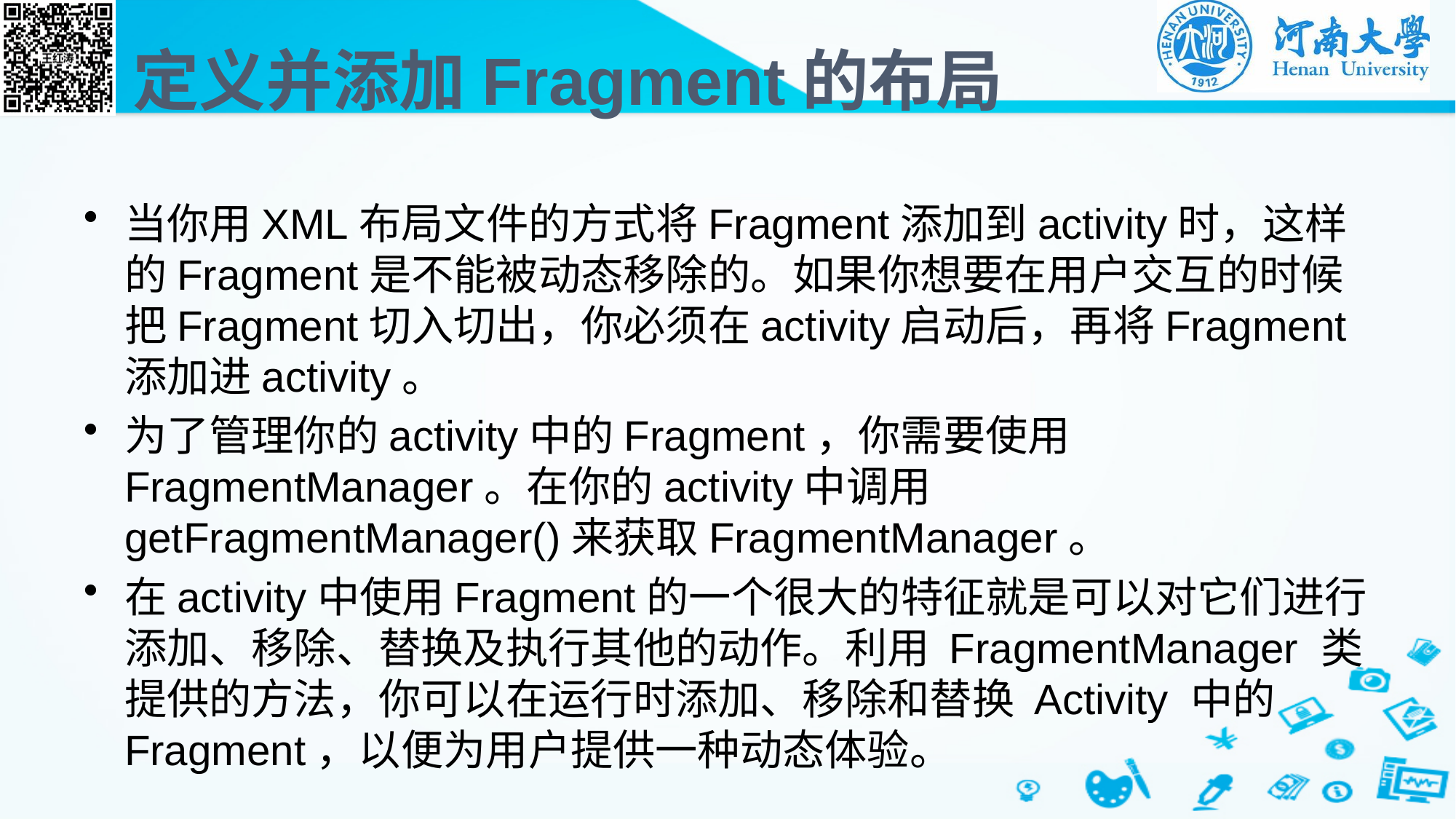

# 定义并添加Fragment的布局
当你用XML布局文件的方式将Fragment添加到activity时，这样的Fragment是不能被动态移除的。如果你想要在用户交互的时候把Fragment切入切出，你必须在activity启动后，再将Fragment添加进activity。
为了管理你的activity中的Fragment，你需要使用FragmentManager。在你的activity中调用getFragmentManager()来获取FragmentManager。
在activity中使用Fragment的一个很大的特征就是可以对它们进行添加、移除、替换及执行其他的动作。利用 FragmentManager 类提供的方法，你可以在运行时添加、移除和替换 Activity 中的 Fragment，以便为用户提供一种动态体验。